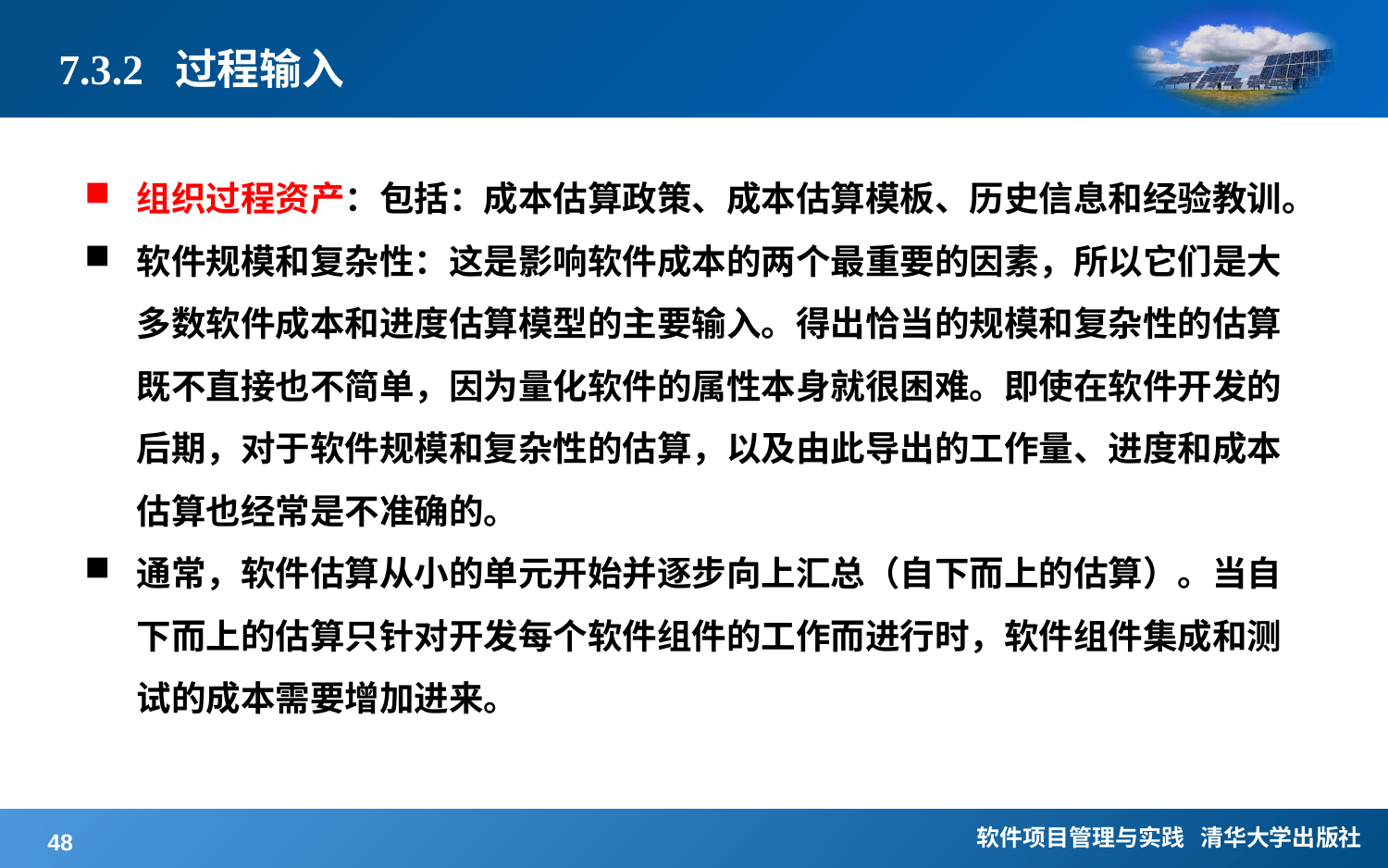

# 7.3.2  过程输入
组织过程资产：包括：成本估算政策、成本估算模板、历史信息和经验教训。
软件规模和复杂性：这是影响软件成本的两个最重要的因素，所以它们是大多数软件成本和进度估算模型的主要输入。得出恰当的规模和复杂性的估算既不直接也不简单，因为量化软件的属性本身就很困难。即使在软件开发的后期，对于软件规模和复杂性的估算，以及由此导出的工作量、进度和成本估算也经常是不准确的。
通常，软件估算从小的单元开始并逐步向上汇总（自下而上的估算）。当自下而上的估算只针对开发每个软件组件的工作而进行时，软件组件集成和测试的成本需要增加进来。